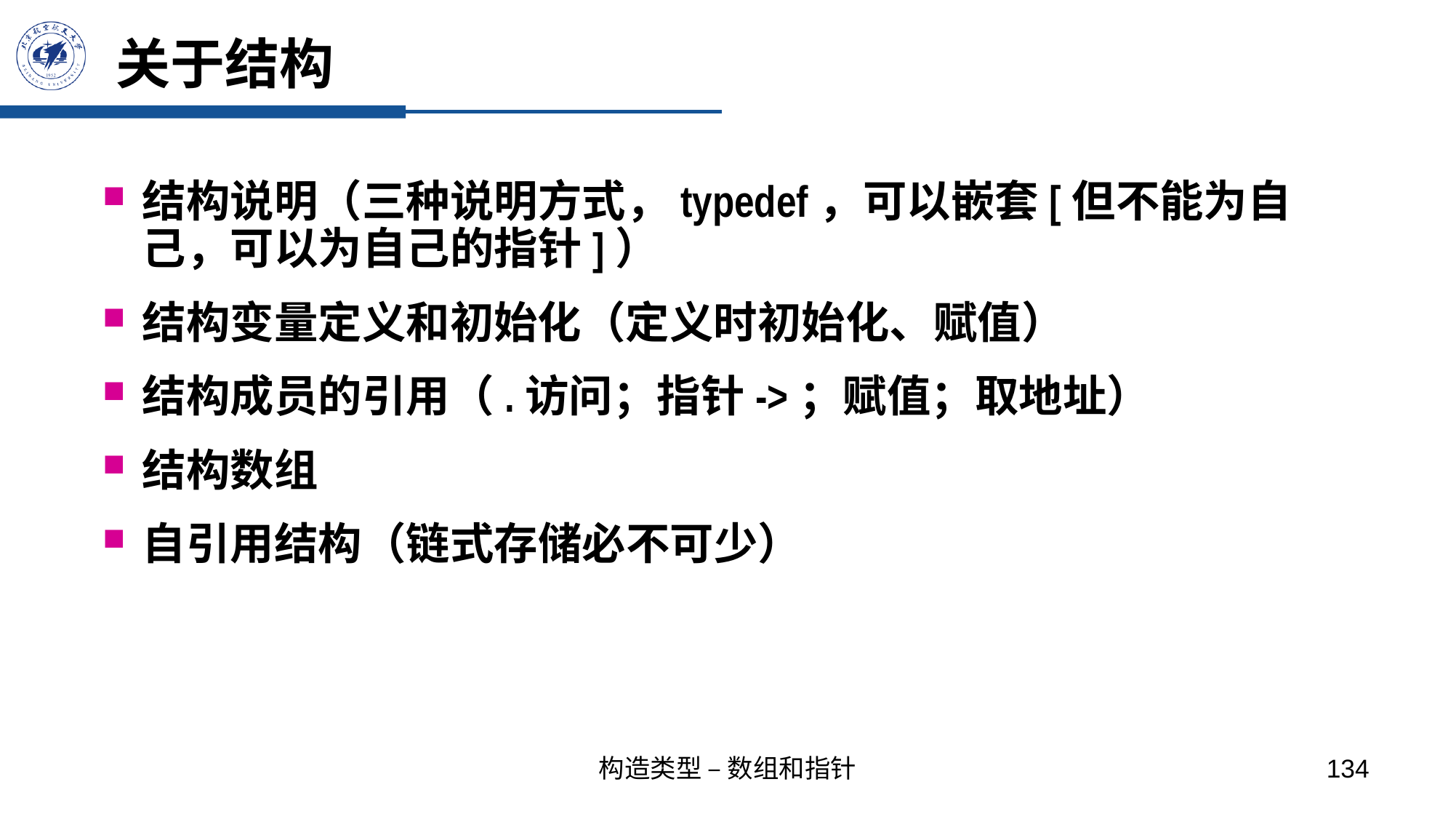

# 关于结构
结构说明（三种说明方式，typedef，可以嵌套[但不能为自己，可以为自己的指针]）
结构变量定义和初始化（定义时初始化、赋值）
结构成员的引用（.访问；指针->；赋值；取地址）
结构数组
自引用结构（链式存储必不可少）

构造类型 – 数组和指针
134